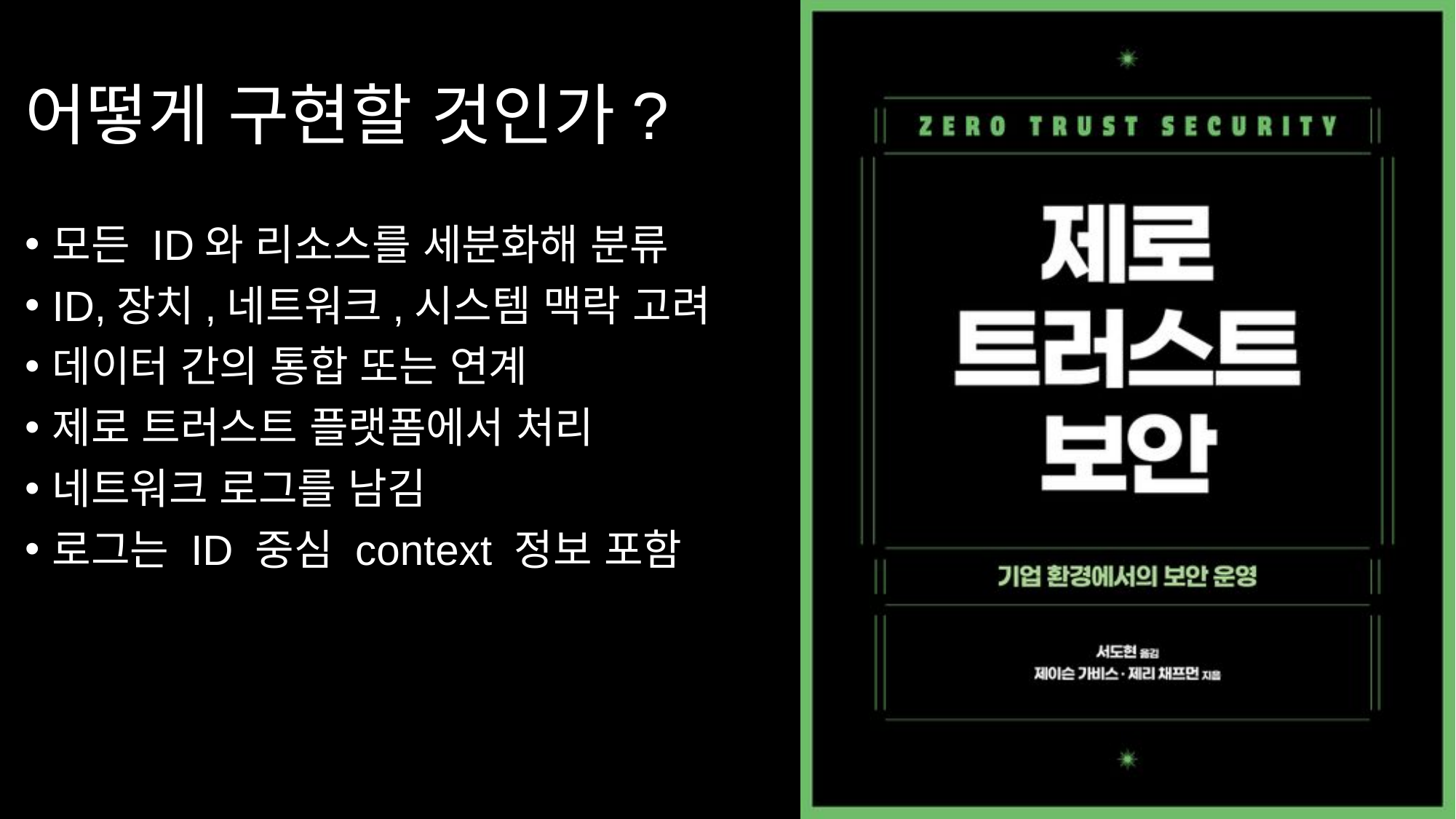

# 어떻게 구현할 것인가?
모든 ID와 리소스를 세분화해 분류
ID,장치,네트워크,시스템 맥락 고려
데이터 간의 통합 또는 연계
제로 트러스트 플랫폼에서 처리
네트워크 로그를 남김
로그는 ID 중심 context 정보 포함